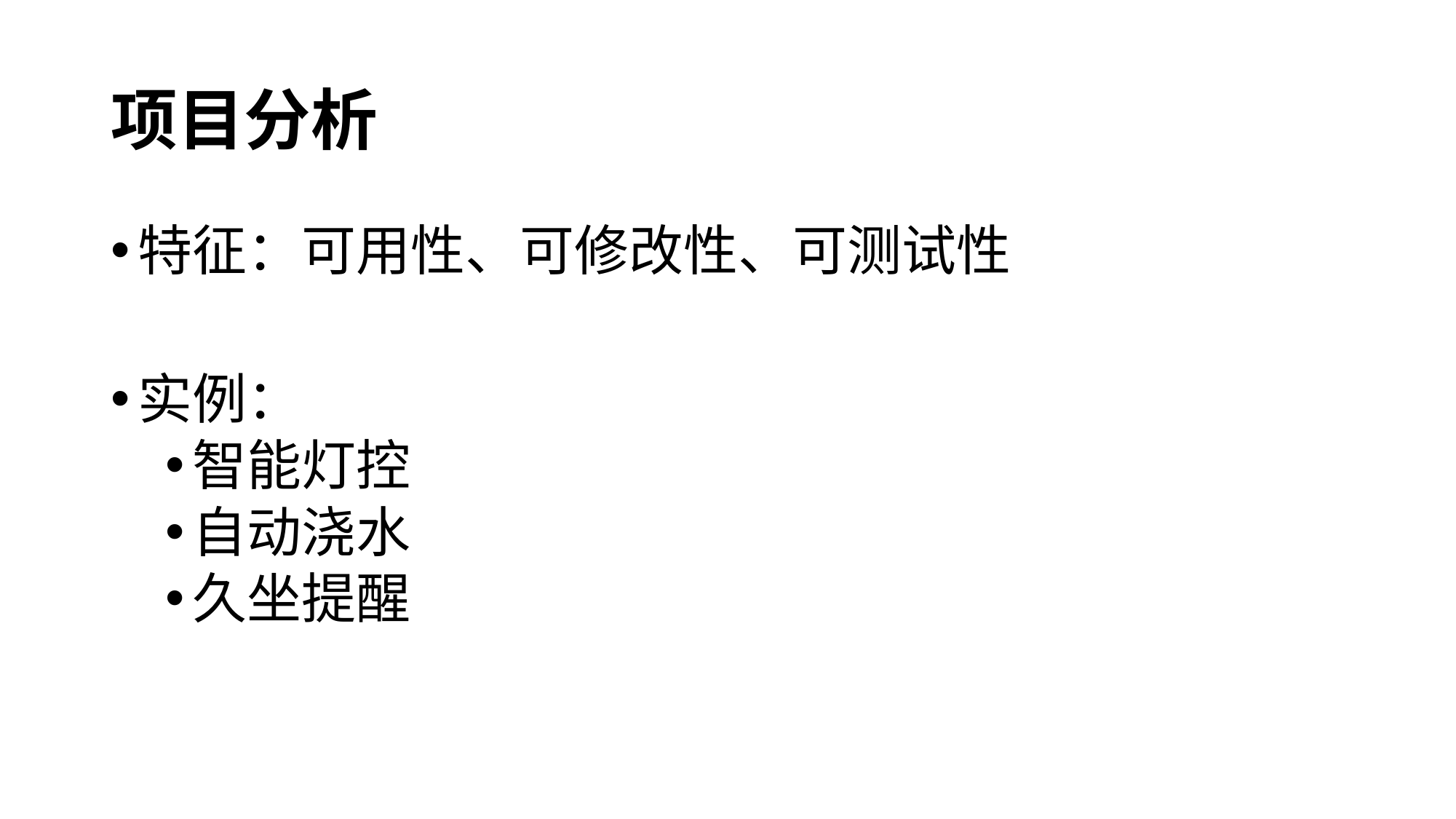

# 项目分析
特征：可用性、可修改性、可测试性

实例：
智能灯控
自动浇水
久坐提醒